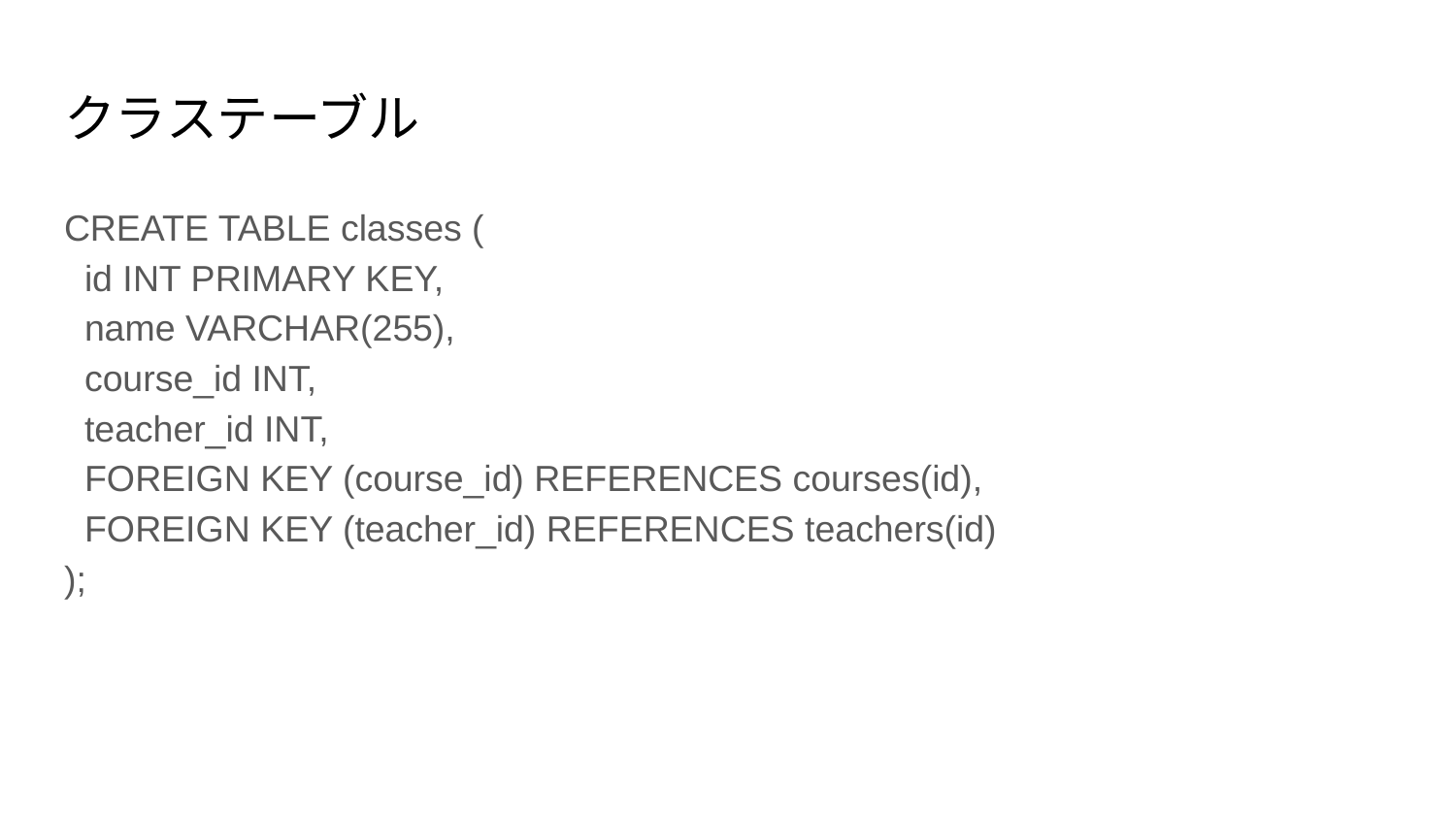

# クラステーブル
CREATE TABLE classes (
  id INT PRIMARY KEY,
  name VARCHAR(255),
  course_id INT,
  teacher_id INT,
  FOREIGN KEY (course_id) REFERENCES courses(id),
  FOREIGN KEY (teacher_id) REFERENCES teachers(id)
);